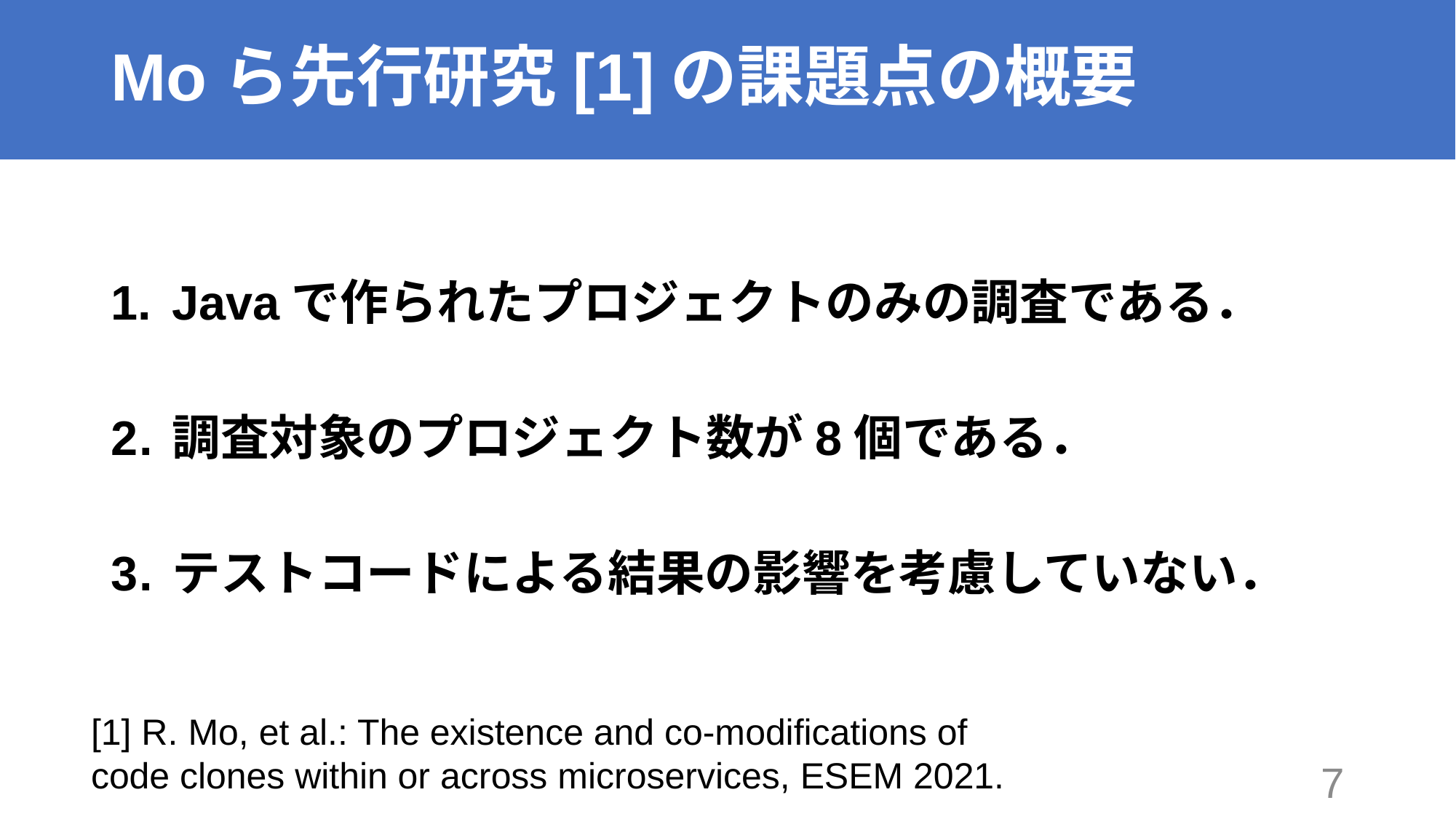

# Moら先行研究[1]の課題点の概要

Javaで作られたプロジェクトのみの調査である．

調査対象のプロジェクト数が8個である．

テストコードによる結果の影響を考慮していない．
[1] R. Mo, et al.: The existence and co-modifications of
code clones within or across microservices, ESEM 2021.
7